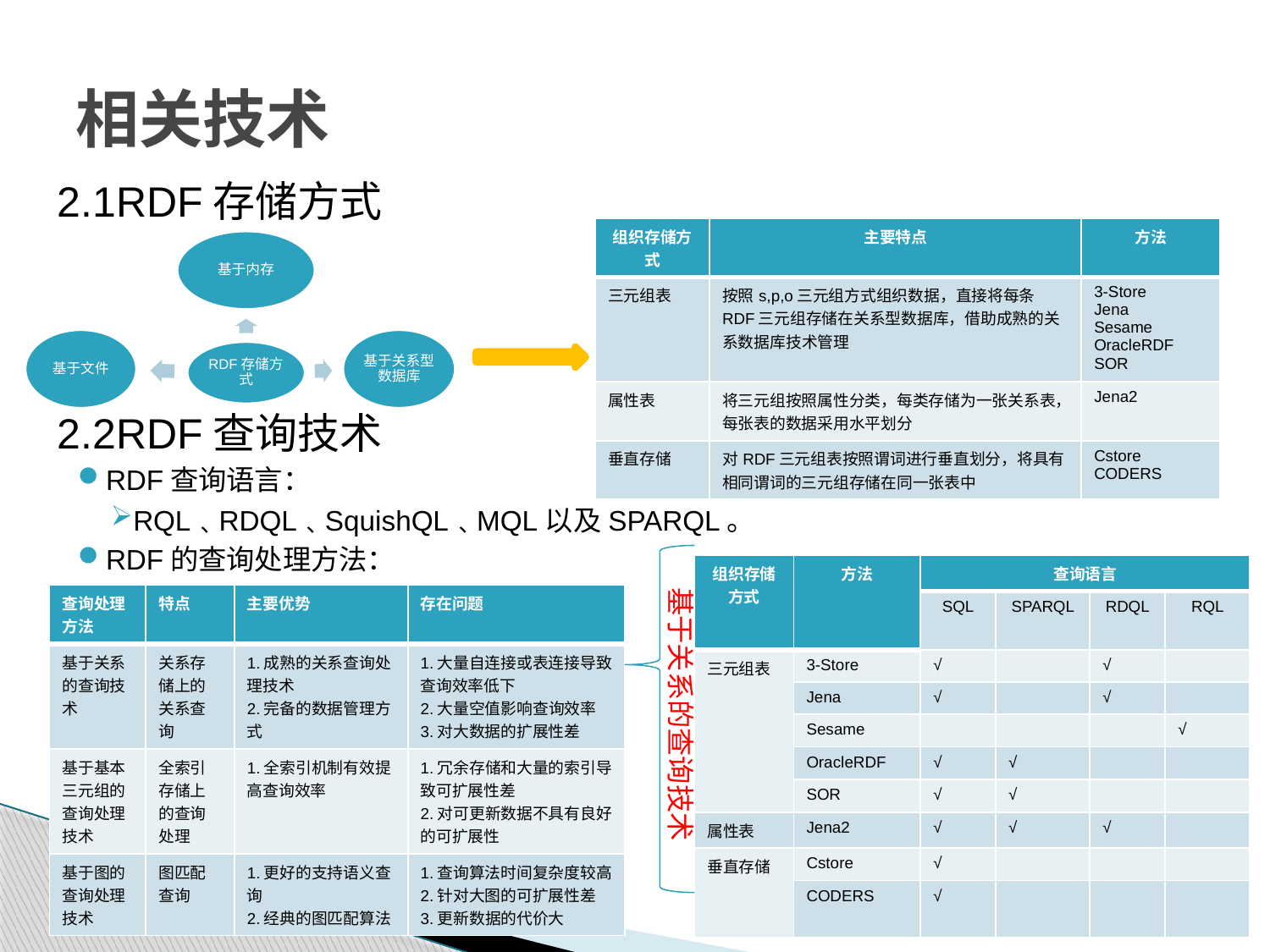

# 相关技术
2.1RDF存储方式

2.2RDF查询技术
RDF查询语言：
RQL﹑RDQL﹑SquishQL﹑MQL以及SPARQL。
RDF的查询处理方法：

| 组织存储方式 | 主要特点 | 方法 |
| --- | --- | --- |
| 三元组表 | 按照s,p,o三元组方式组织数据，直接将每条RDF三元组存储在关系型数据库，借助成熟的关系数据库技术管理 | 3-Store Jena Sesame OracleRDF SOR |
| 属性表 | 将三元组按照属性分类，每类存储为一张关系表，每张表的数据采用水平划分 | Jena2 |
| 垂直存储 | 对RDF三元组表按照谓词进行垂直划分，将具有相同谓词的三元组存储在同一张表中 | Cstore CODERS |
RDF存储方式

基于内存

基于关系型数据库

基于文件

| 组织存储方式 | 方法 | 查询语言 |  |  |  |
| --- | --- | --- | --- | --- | --- |
|  |  | SQL | SPARQL | RDQL | RQL |
| 三元组表 | 3-Store | √ |  | √ |  |
|  | Jena | √ |  | √ |  |
|  | Sesame |  |  |  | √ |
|  | OracleRDF | √ | √ |  |  |
|  | SOR | √ | √ |  |  |
| 属性表 | Jena2 | √ | √ | √ |  |
| 垂直存储 | Cstore | √ |  |  |  |
|  | CODERS | √ |  |  |  |
基于关系的查询技术
| 查询处理方法 | 特点 | 主要优势 | 存在问题 |
| --- | --- | --- | --- |
| 基于关系的查询技术 | 关系存储上的关系查询 | 1.成熟的关系查询处理技术 2.完备的数据管理方式 | 1.大量自连接或表连接导致查询效率低下 2.大量空值影响查询效率 3.对大数据的扩展性差 |
| 基于基本三元组的查询处理技术 | 全索引存储上的查询处理 | 1.全索引机制有效提高查询效率 | 1.冗余存储和大量的索引导致可扩展性差 2.对可更新数据不具有良好的可扩展性 |
| 基于图的查询处理技术 | 图匹配查询 | 1.更好的支持语义查询 2.经典的图匹配算法 | 1.查询算法时间复杂度较高 2.针对大图的可扩展性差 3.更新数据的代价大 |